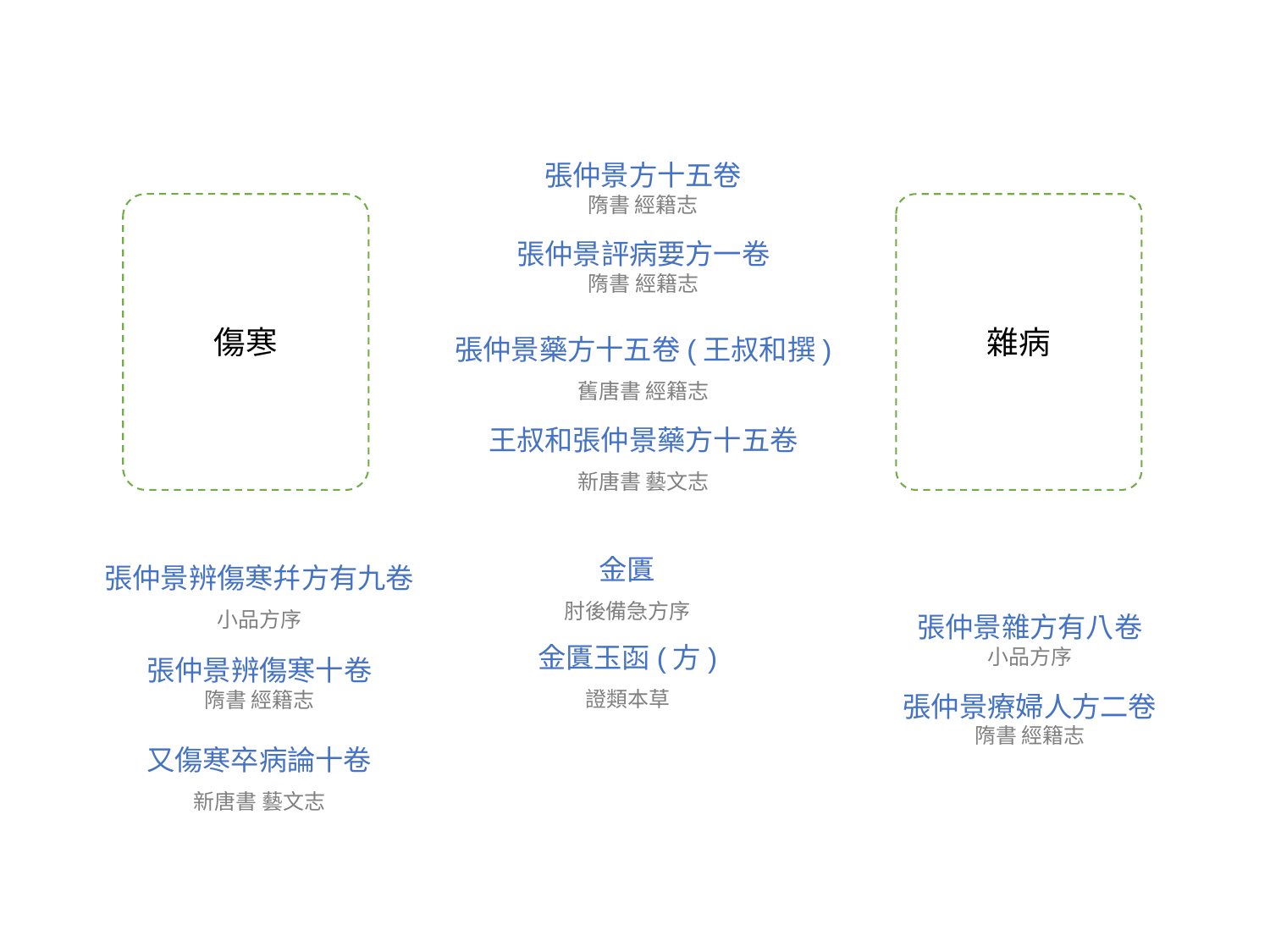

張仲景方十五卷
隋書 經籍志
傷寒
雜病
張仲景評病要方一卷
隋書 經籍志
張仲景藥方十五卷(王叔和撰)
舊唐書 經籍志
王叔和張仲景藥方十五卷
新唐書 藝文志
金匱
肘後備急方序
張仲景辨傷寒幷方有九卷
小品方序
張仲景雜方有八卷
小品方序
金匱玉函(方)
證類本草
張仲景辨傷寒十卷
隋書 經籍志
張仲景療婦人方二卷
隋書 經籍志
又傷寒卒病論十卷
新唐書 藝文志